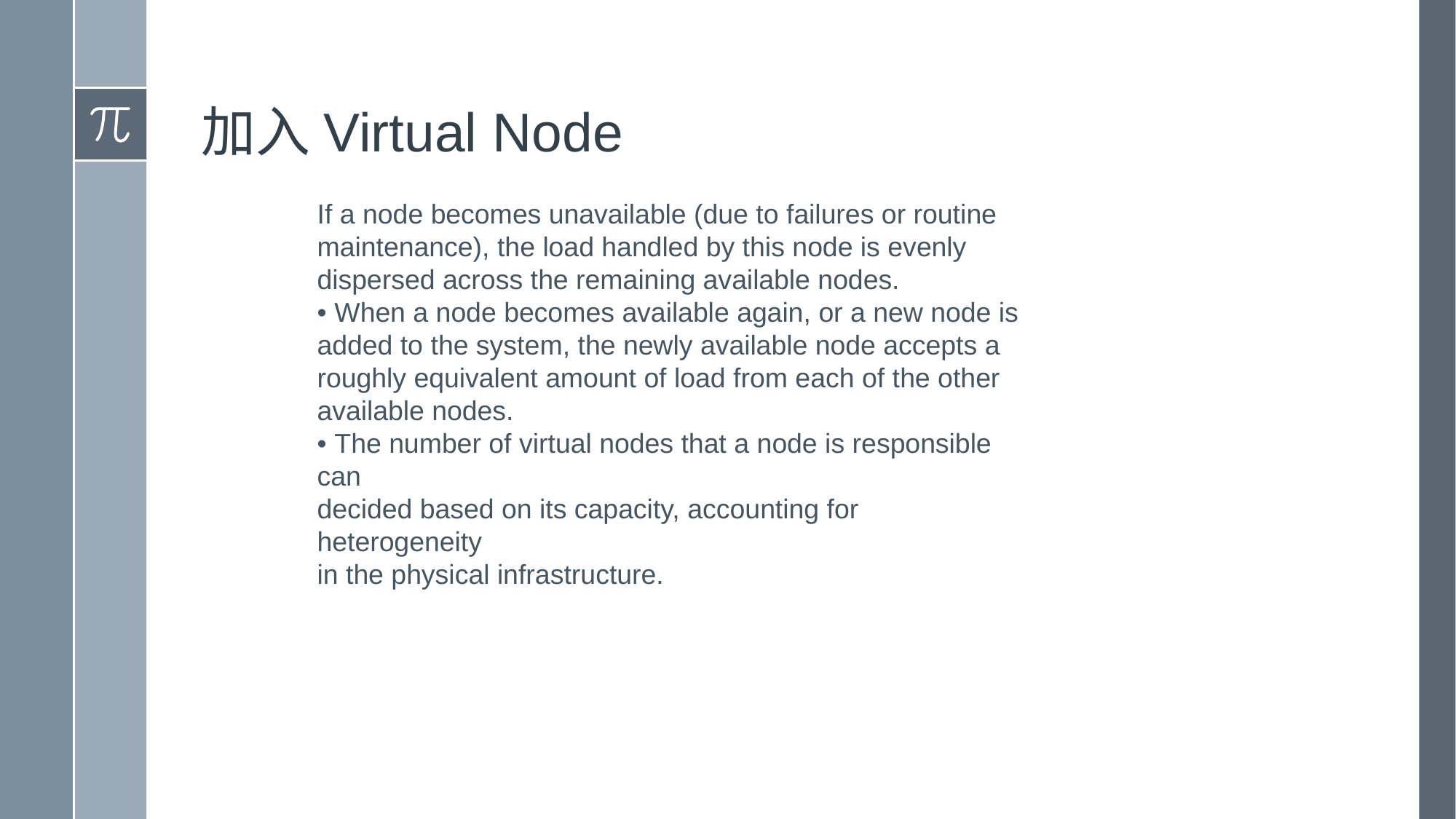

# 加入Virtual Node

If a node becomes unavailable (due to failures or routine
maintenance), the load handled by this node is evenly
dispersed across the remaining available nodes.
• When a node becomes available again, or a new node is
added to the system, the newly available node accepts a
roughly equivalent amount of load from each of the other
available nodes.
• The number of virtual nodes that a node is responsible can
decided based on its capacity, accounting for heterogeneity
in the physical infrastructure.